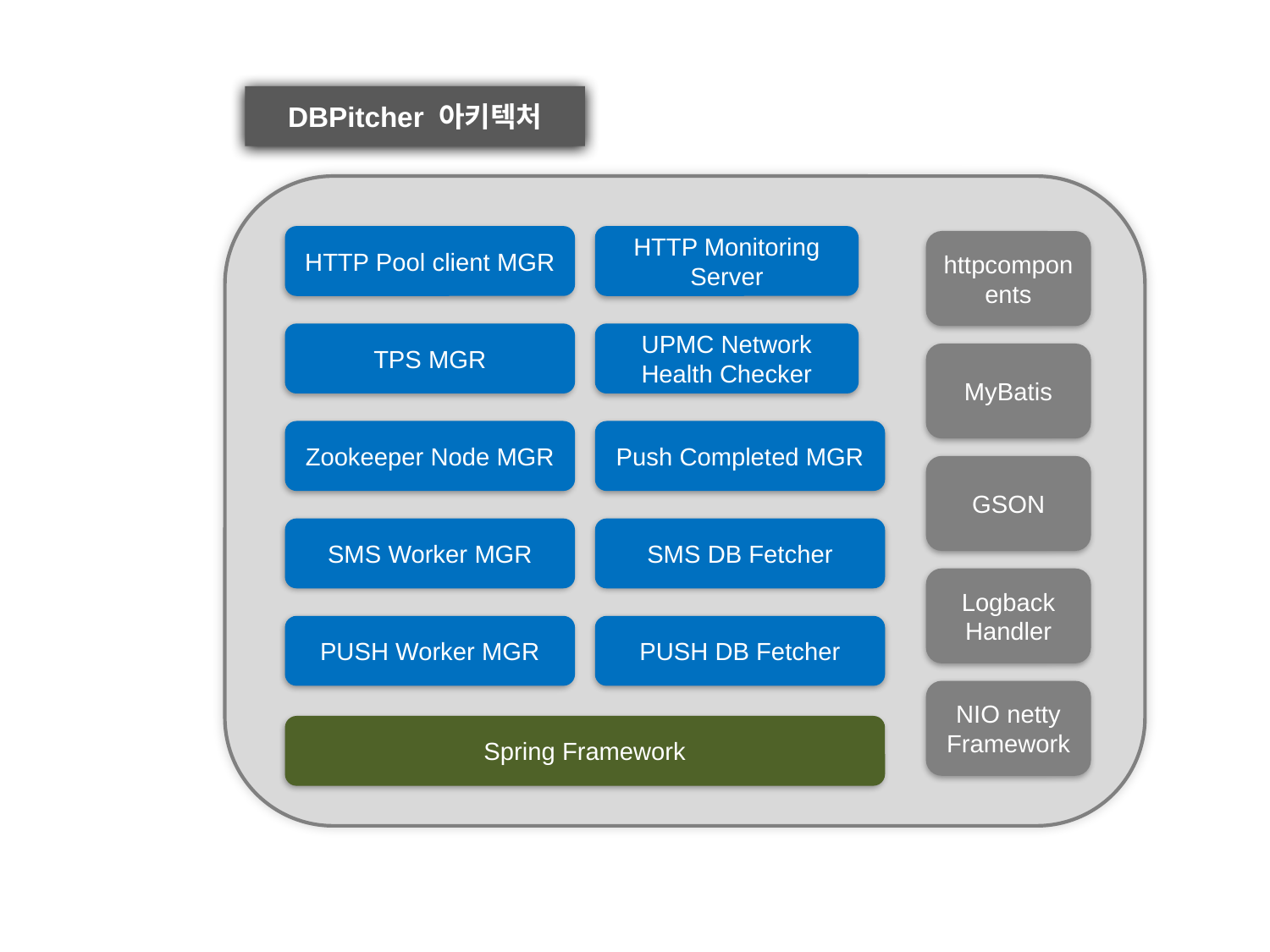

DBPitcher 아키텍처

HTTP Pool client MGR
HTTP Monitoring Server
httpcomponents
TPS MGR
UPMC Network Health Checker
MyBatis
Zookeeper Node MGR
Push Completed MGR
GSON
SMS Worker MGR
SMS DB Fetcher
Logback Handler
PUSH Worker MGR
PUSH DB Fetcher
NIO netty Framework
Spring Framework